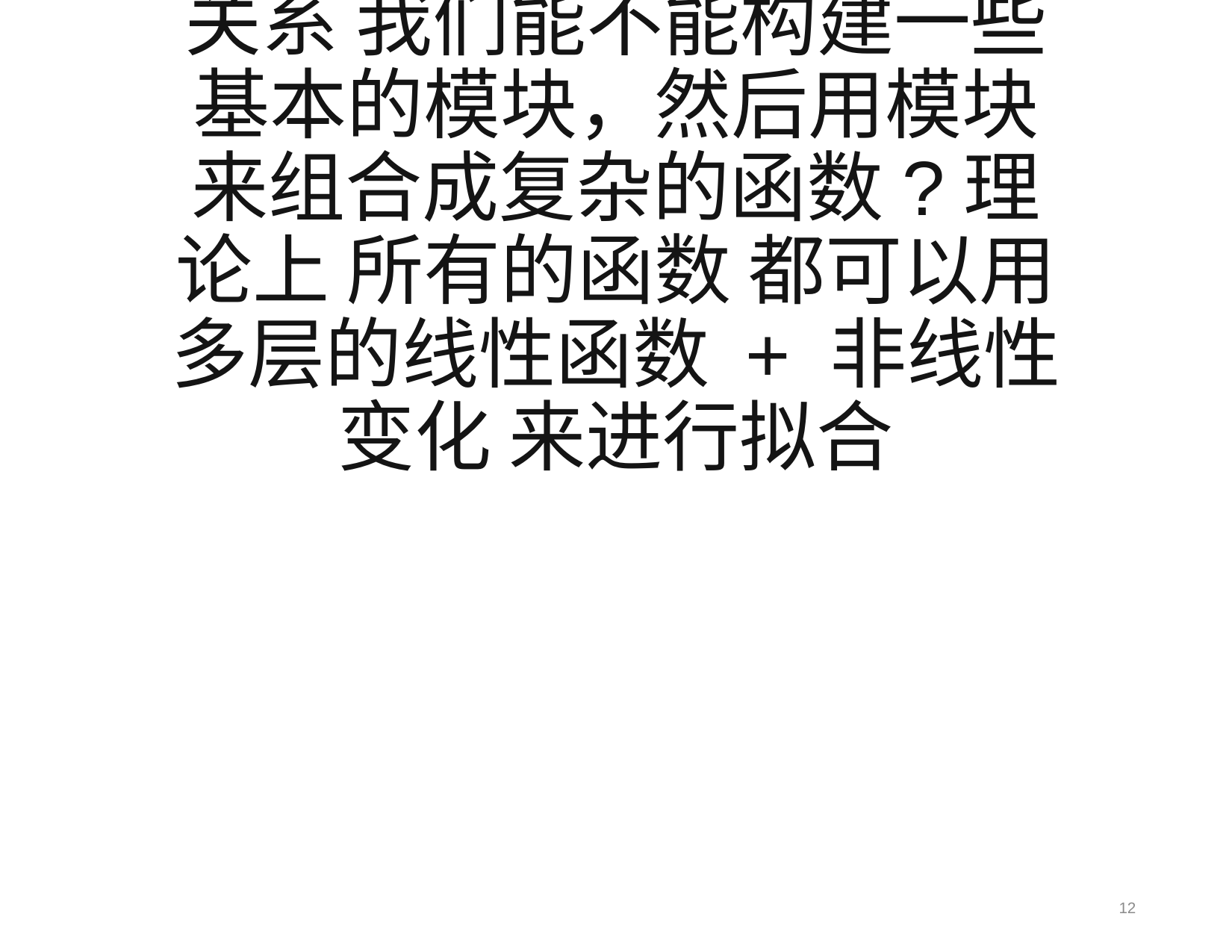

# 4. 世界中的真实的关系大多都不是简简单单的线性关系 我们能不能构建一些基本的模块，然后用模块来组合成复杂的函数?理论上 所有的函数 都可以用多层的线性函数 + 非线性变化 来进行拟合

12